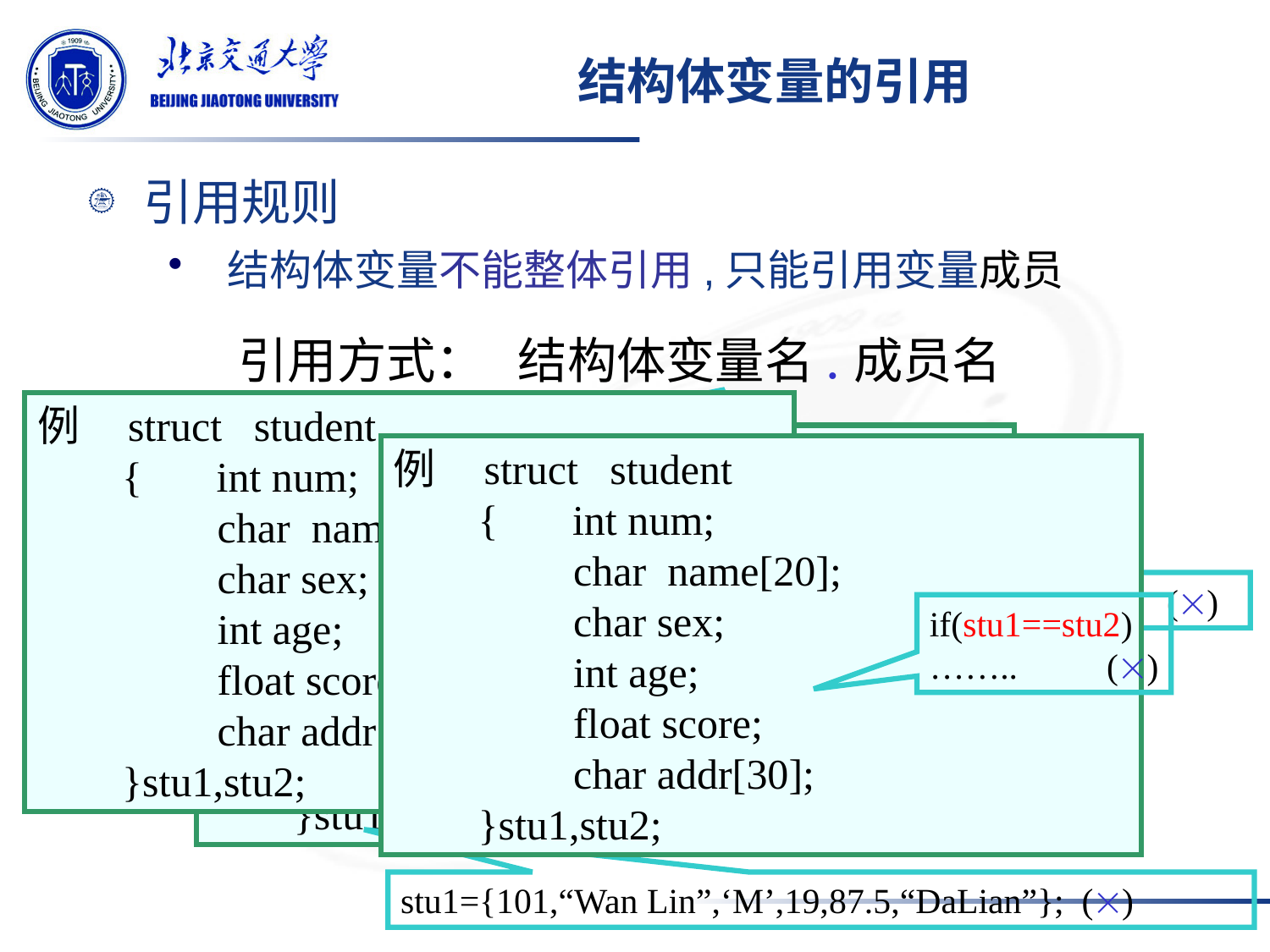

# 结构体变量的引用
引用规则
 结构体变量不能整体引用,只能引用变量成员

引用方式：   结构体变量名.成员名
例    struct   student
        {       int num;
                 char  name[20];
                 char sex;
                 int age;
                 float score;
                 char addr[30];
        }stu1,stu2;
printf(“%d,%s,%c,%d,%f,%s\n”,stu1);      (×)
stu1={101,“Wan Lin”,‘M’,19,87.5,“DaLian”};  (×)
成员(分量)运算符
优先级: 1
结合性:从左向右
例    struct   student
        {       int num;
                 char  name[20];
                 char sex;
                 int age;
                 float score;
                 char addr[30];
        }stu1,stu2;
stu1.num=10;
stu1.score=85.5;
stu1.score+=stu2.score;
 stu1.age++;
例    struct   student
        {       int num;
                 char  name[20];
                 char sex;
                 int age;
                 float score;
                 char addr[30];
        }stu1,stu2;
if(stu1==stu2)
……..          (×)